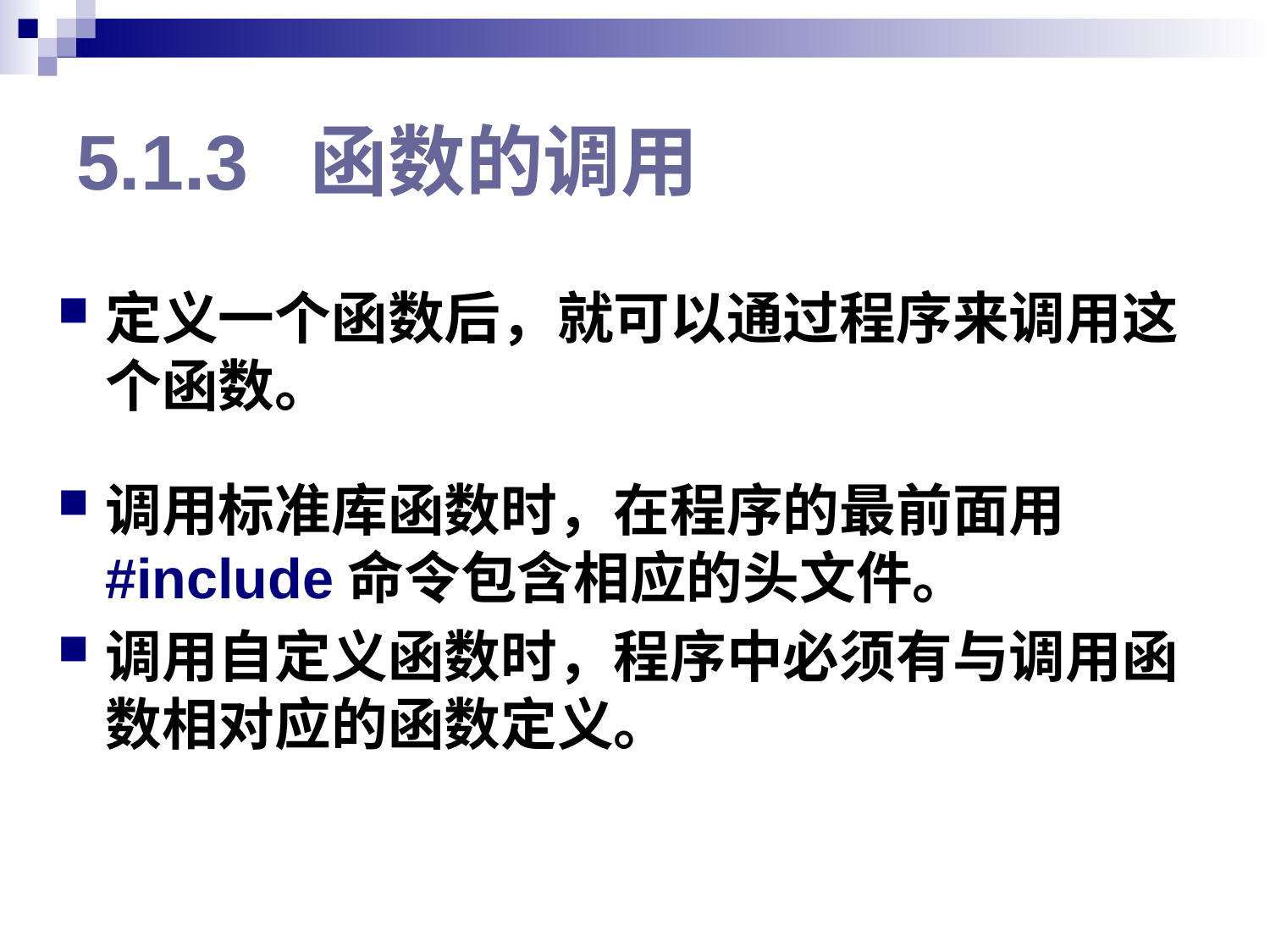

# 5.1.3  函数的调用
定义一个函数后，就可以通过程序来调用这个函数。

调用标准库函数时，在程序的最前面用#include命令包含相应的头文件。
调用自定义函数时，程序中必须有与调用函数相对应的函数定义。